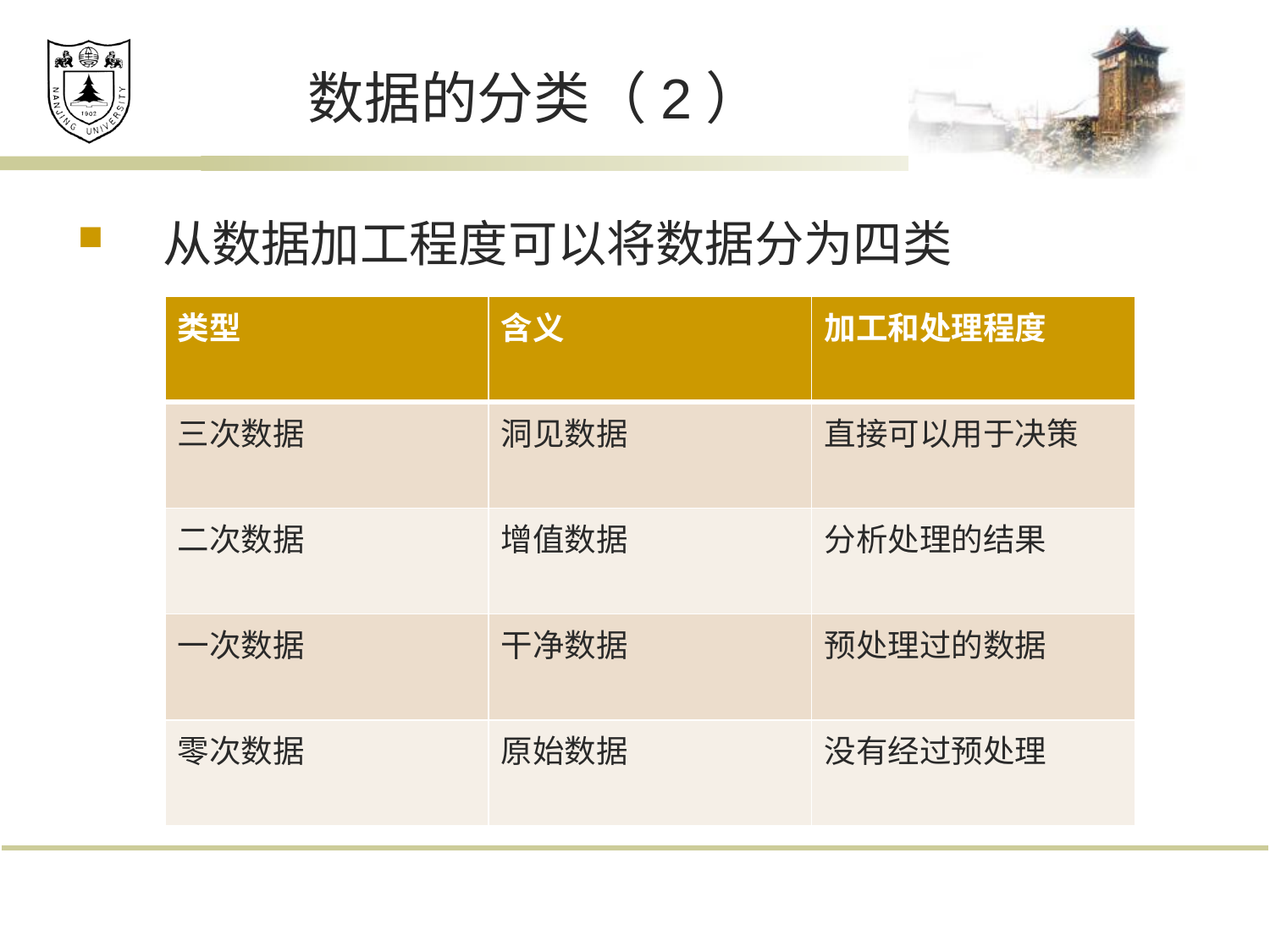

# 数据的分类（2）
 从数据加工程度可以将数据分为四类
| 类型 | 含义 | 加工和处理程度 |
| --- | --- | --- |
| 三次数据 | 洞见数据 | 直接可以用于决策 |
| 二次数据 | 增值数据 | 分析处理的结果 |
| 一次数据 | 干净数据 | 预处理过的数据 |
| 零次数据 | 原始数据 | 没有经过预处理 |